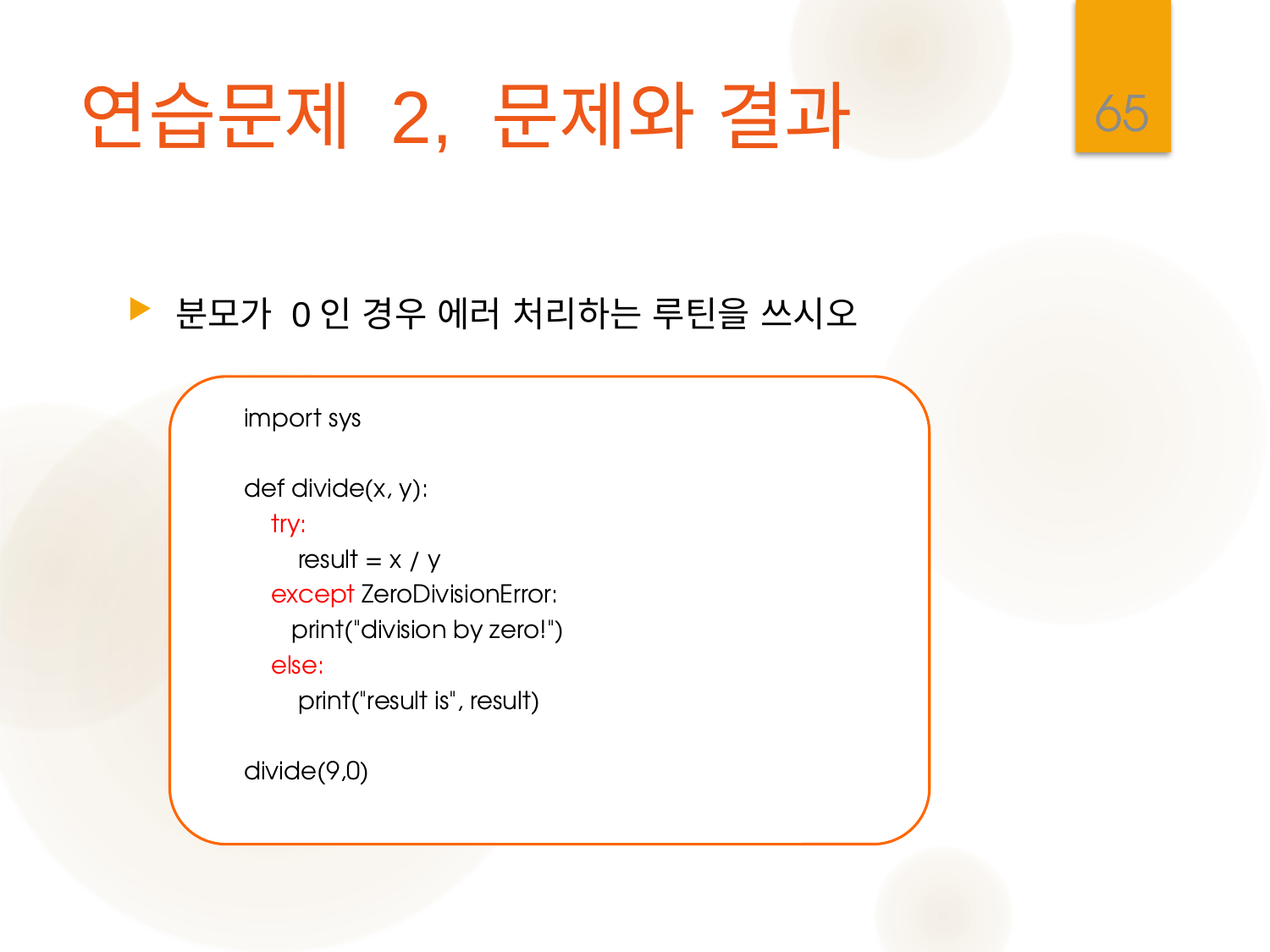

65
# 연습문제 2, 문제와 결과
분모가 0인 경우 에러 처리하는 루틴을 쓰시오

import sys

def divide(x, y):
    try:
        result = x / y
    except ZeroDivisionError:
       print("division by zero!")
    else:
        print("result is", result)

divide(9,0)